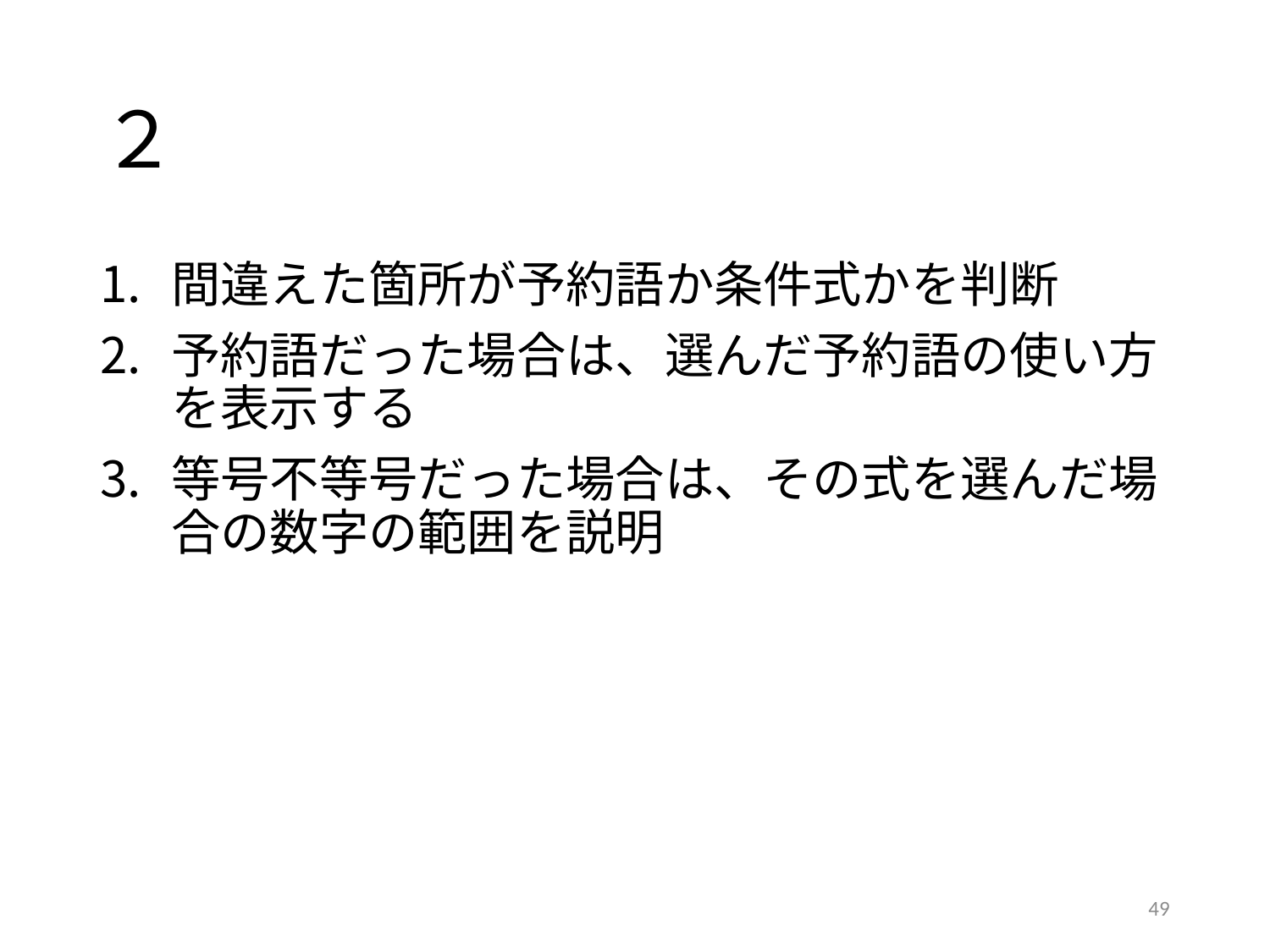

# ２
間違えた箇所が予約語か条件式かを判断
予約語だった場合は、選んだ予約語の使い方を表示する
等号不等号だった場合は、その式を選んだ場合の数字の範囲を説明

49